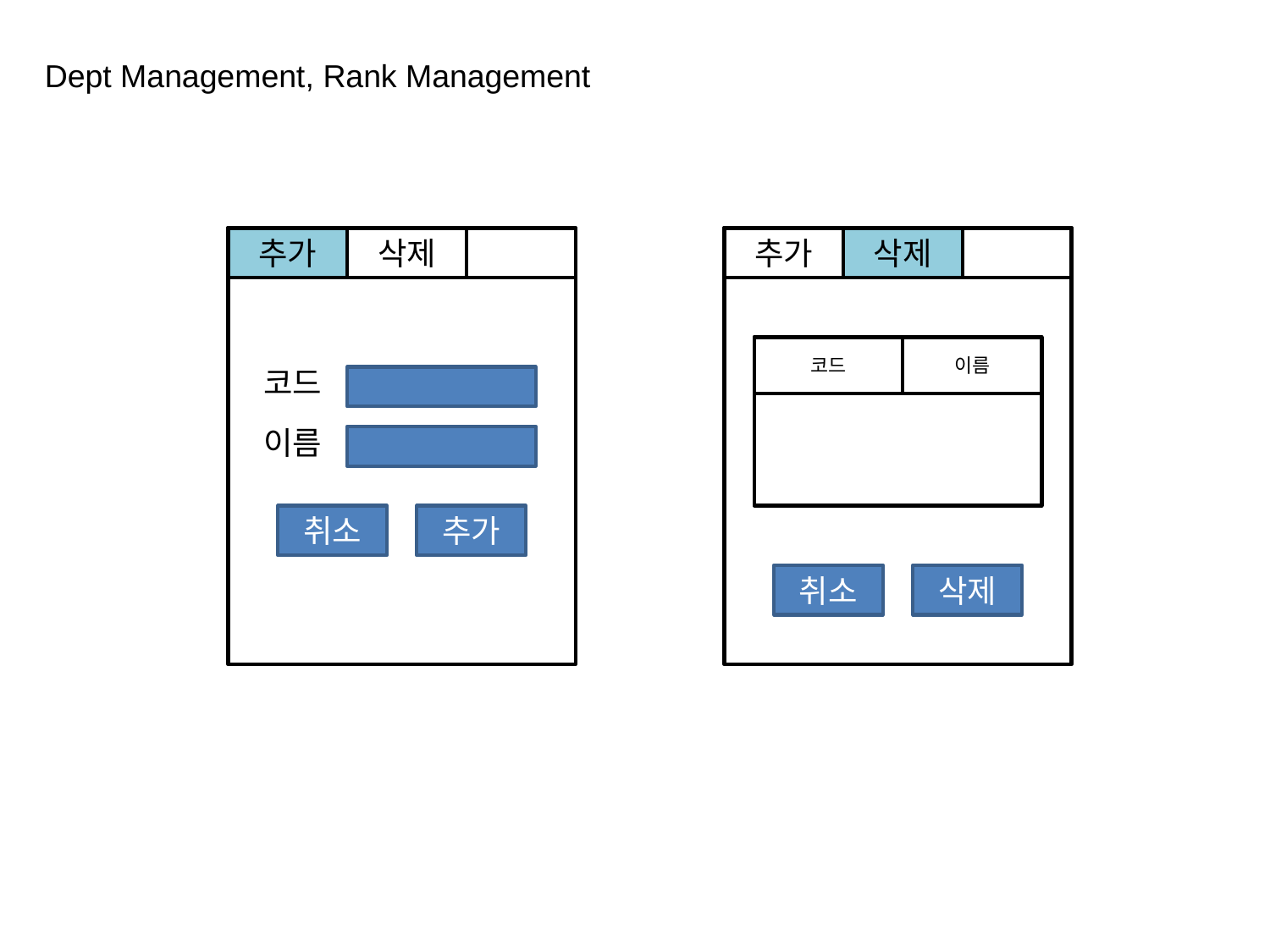

Dept Management, Rank Management

추가
삭제

추가
삭제

코드
이름
코드

이름

취소
추가
취소
삭제